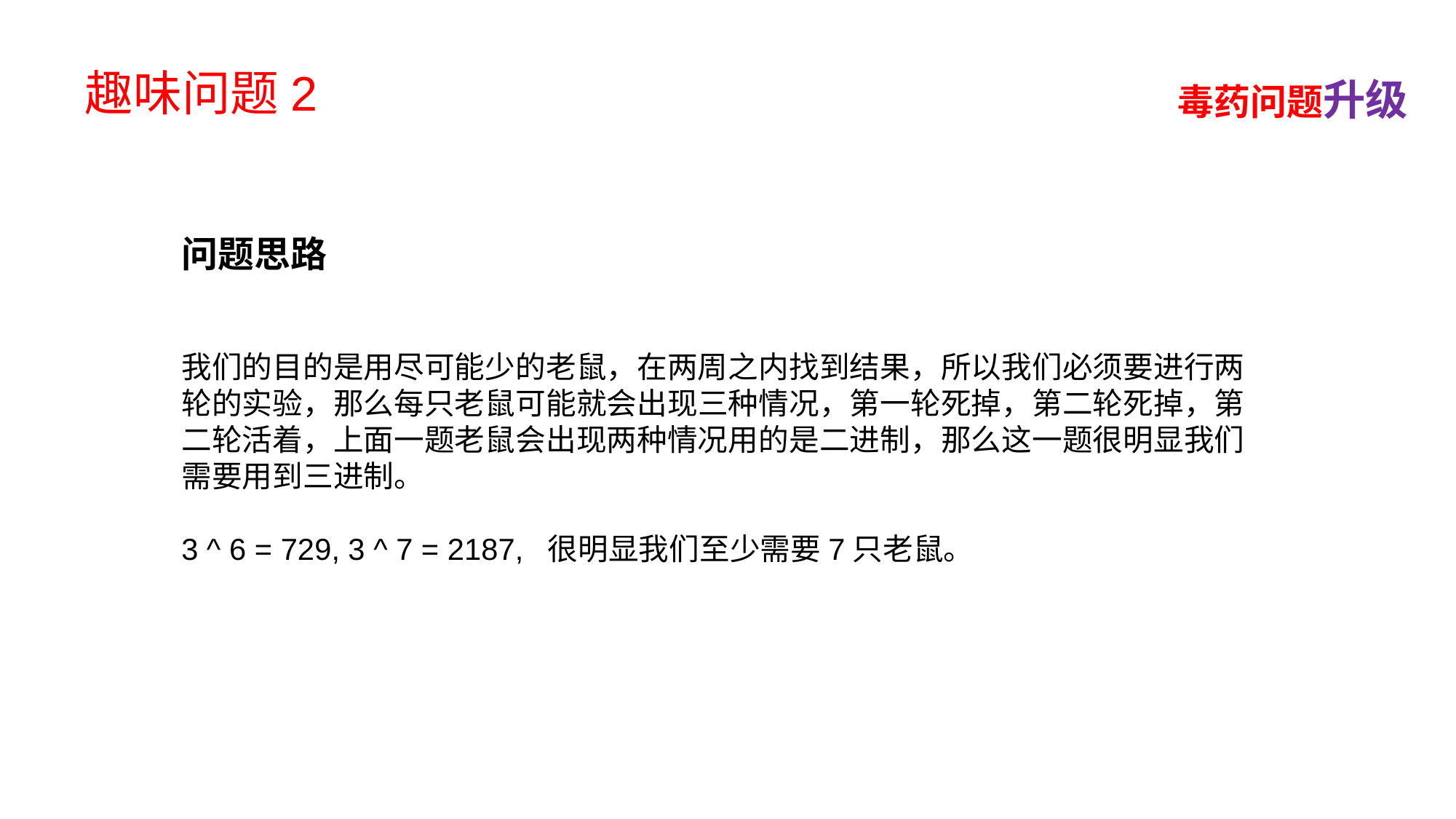

# 趣味问题2
毒药问题升级
问题思路

我们的目的是用尽可能少的老鼠，在两周之内找到结果，所以我们必须要进行两轮的实验，那么每只老鼠可能就会出现三种情况，第一轮死掉，第二轮死掉，第二轮活着，上面一题老鼠会出现两种情况用的是二进制，那么这一题很明显我们需要用到三进制。

3 ^ 6 = 729, 3 ^ 7 = 2187,  很明显我们至少需要7只老鼠。